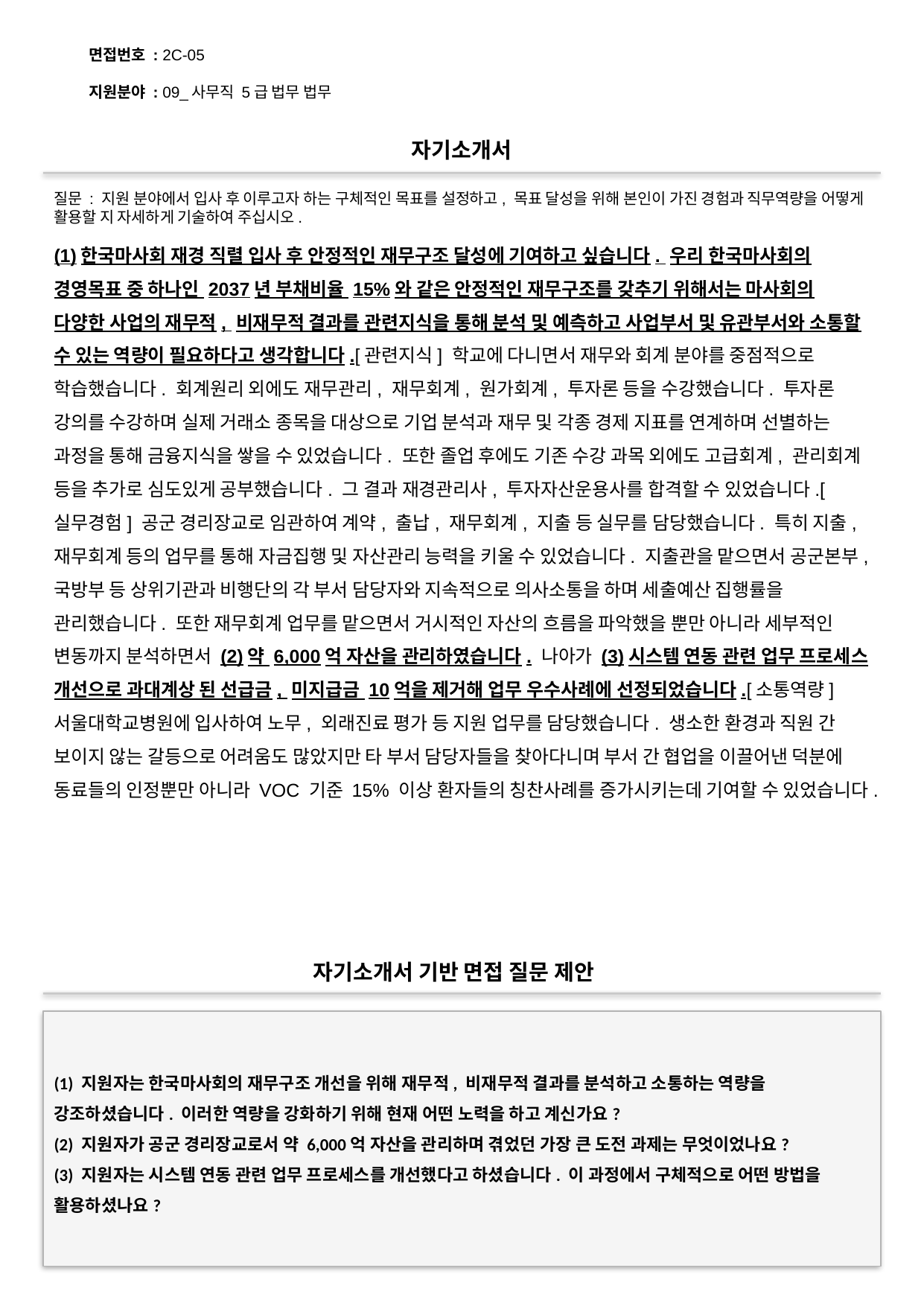

면접번호 : 2C-05

지원분야 : 09_사무직 5급 법무 법무
#

자기소개서

질문 : 지원 분야에서 입사 후 이루고자 하는 구체적인 목표를 설정하고, 목표 달성을 위해 본인이 가진 경험과 직무역량을 어떻게 활용할 지 자세하게 기술하여 주십시오.

(1)한국마사회 재경 직렬 입사 후 안정적인 재무구조 달성에 기여하고 싶습니다. 우리 한국마사회의 경영목표 중 하나인 2037년 부채비율 15%와 같은 안정적인 재무구조를 갖추기 위해서는 마사회의 다양한 사업의 재무적, 비재무적 결과를 관련지식을 통해 분석 및 예측하고 사업부서 및 유관부서와 소통할 수 있는 역량이 필요하다고 생각합니다.[관련지식] 학교에 다니면서 재무와 회계 분야를 중점적으로 학습했습니다. 회계원리 외에도 재무관리, 재무회계, 원가회계, 투자론 등을 수강했습니다. 투자론 강의를 수강하며 실제 거래소 종목을 대상으로 기업 분석과 재무 및 각종 경제 지표를 연계하며 선별하는 과정을 통해 금융지식을 쌓을 수 있었습니다. 또한 졸업 후에도 기존 수강 과목 외에도 고급회계, 관리회계 등을 추가로 심도있게 공부했습니다. 그 결과 재경관리사, 투자자산운용사를 합격할 수 있었습니다.[실무경험] 공군 경리장교로 임관하여 계약, 출납, 재무회계, 지출 등 실무를 담당했습니다. 특히 지출, 재무회계 등의 업무를 통해 자금집행 및 자산관리 능력을 키울 수 있었습니다. 지출관을 맡으면서 공군본부, 국방부 등 상위기관과 비행단의 각 부서 담당자와 지속적으로 의사소통을 하며 세출예산 집행률을 관리했습니다. 또한 재무회계 업무를 맡으면서 거시적인 자산의 흐름을 파악했을 뿐만 아니라 세부적인 변동까지 분석하면서 (2)약 6,000억 자산을 관리하였습니다. 나아가 (3)시스템 연동 관련 업무 프로세스 개선으로 과대계상 된 선급금, 미지급금 10억을 제거해 업무 우수사례에 선정되었습니다.[소통역량] 서울대학교병원에 입사하여 노무, 외래진료 평가 등 지원 업무를 담당했습니다. 생소한 환경과 직원 간 보이지 않는 갈등으로 어려움도 많았지만 타 부서 담당자들을 찾아다니며 부서 간 협업을 이끌어낸 덕분에 동료들의 인정뿐만 아니라 VOC 기준 15% 이상 환자들의 칭찬사례를 증가시키는데 기여할 수 있었습니다.

자기소개서 기반 면접 질문 제안

(1) 지원자는 한국마사회의 재무구조 개선을 위해 재무적, 비재무적 결과를 분석하고 소통하는 역량을 강조하셨습니다. 이러한 역량을 강화하기 위해 현재 어떤 노력을 하고 계신가요?
(2) 지원자가 공군 경리장교로서 약 6,000억 자산을 관리하며 겪었던 가장 큰 도전 과제는 무엇이었나요?
(3) 지원자는 시스템 연동 관련 업무 프로세스를 개선했다고 하셨습니다. 이 과정에서 구체적으로 어떤 방법을 활용하셨나요?